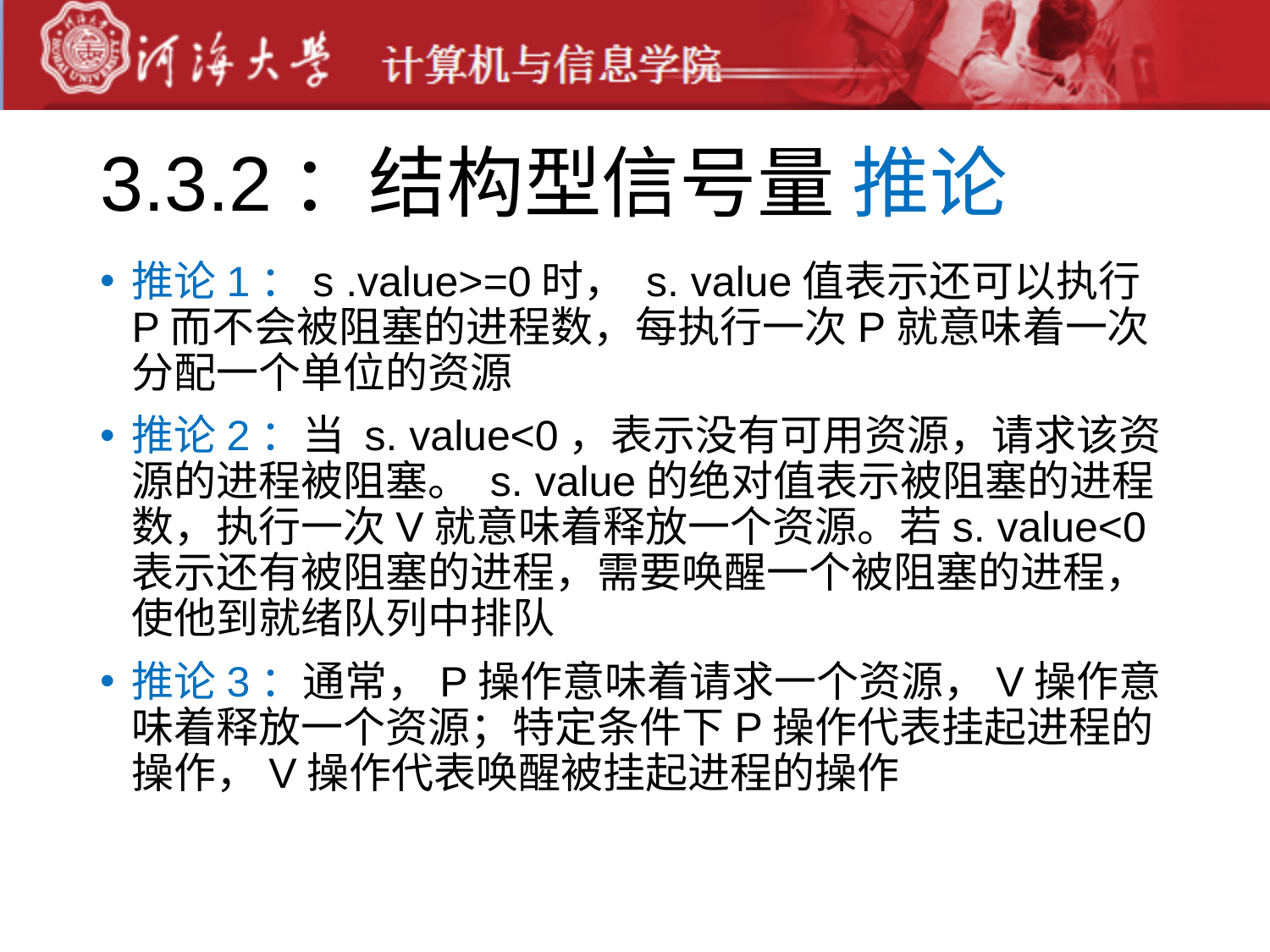

# 3.3.2：结构型信号量 推论
推论1：s .value>=0时， s. value值表示还可以执行P而不会被阻塞的进程数，每执行一次P就意味着一次分配一个单位的资源
推论2：当 s. value<0，表示没有可用资源，请求该资源的进程被阻塞。 s. value的绝对值表示被阻塞的进程数，执行一次V就意味着释放一个资源。若s. value<0表示还有被阻塞的进程，需要唤醒一个被阻塞的进程，使他到就绪队列中排队
推论3：通常，P操作意味着请求一个资源，V操作意味着释放一个资源；特定条件下P操作代表挂起进程的操作，V操作代表唤醒被挂起进程的操作